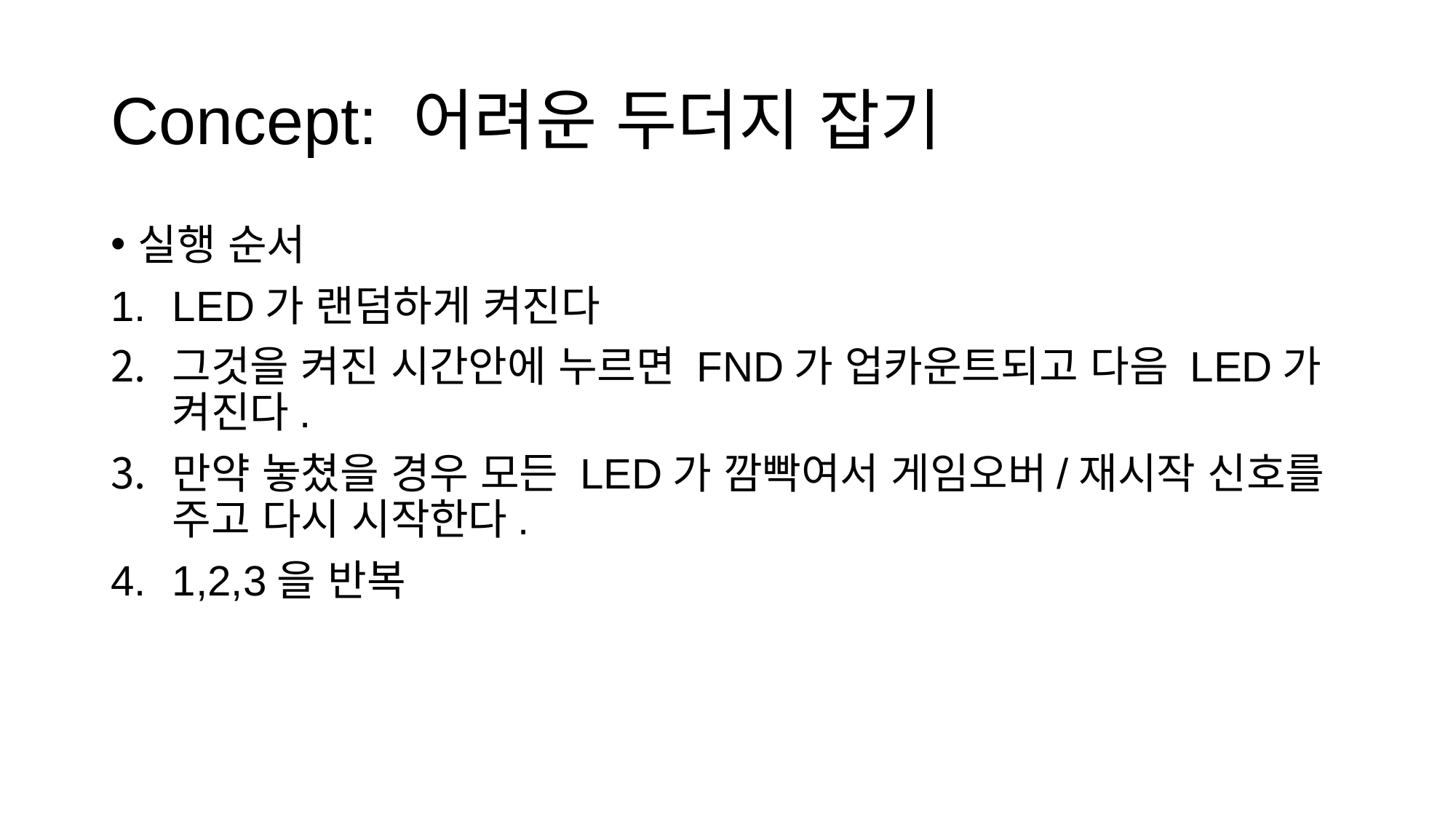

# Concept: 어려운 두더지 잡기
실행 순서
LED가 랜덤하게 켜진다
그것을 켜진 시간안에 누르면 FND가 업카운트되고 다음 LED가 켜진다.
만약 놓쳤을 경우 모든 LED가 깜빡여서 게임오버/재시작 신호를 주고 다시 시작한다.
1,2,3을 반복